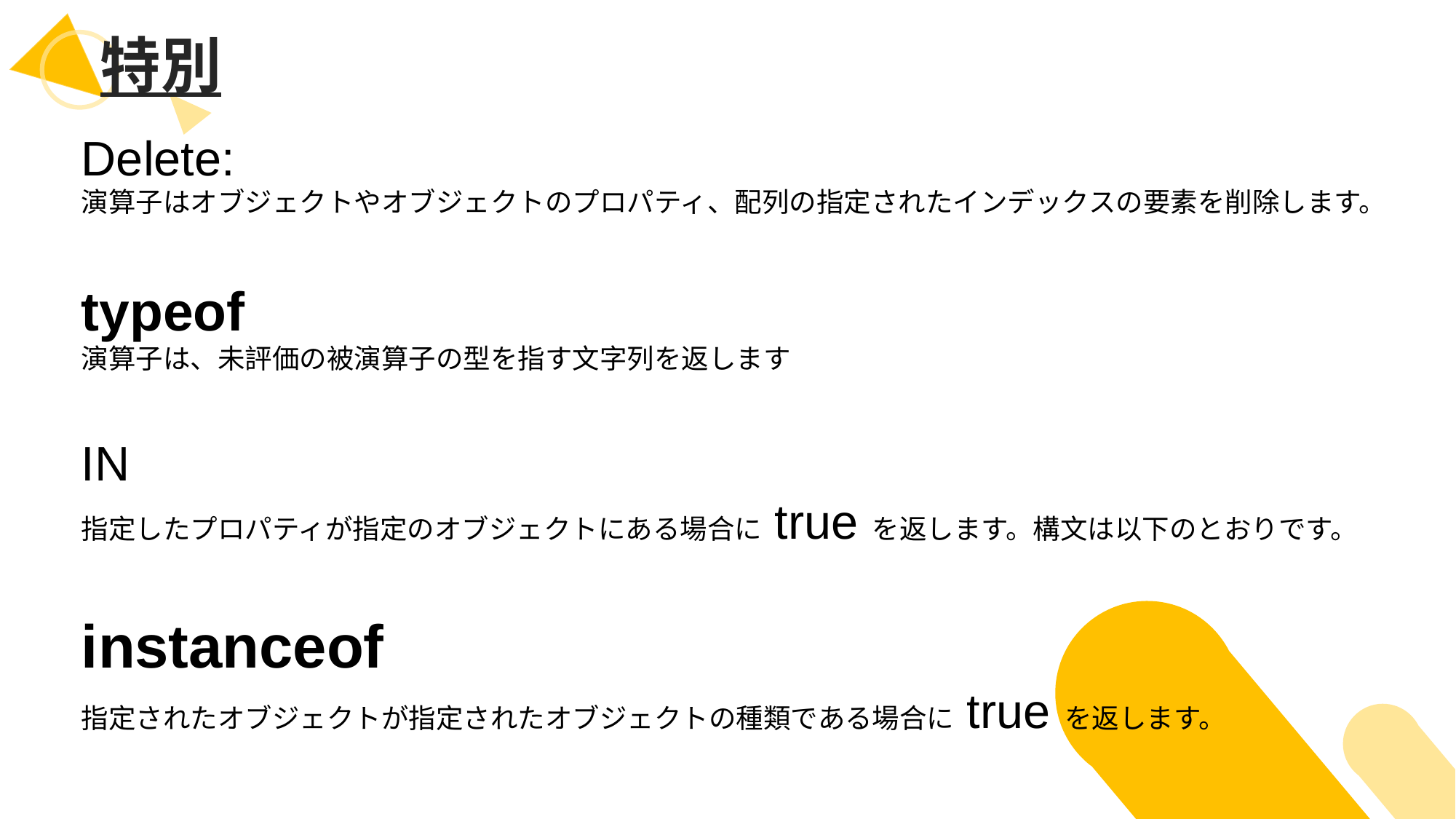

特別

Delete:
演算子はオブジェクトやオブジェクトのプロパティ、配列の指定されたインデックスの要素を削除します。

typeof
演算子は、未評価の被演算子の型を指す文字列を返します

IN
指定したプロパティが指定のオブジェクトにある場合に true を返します。構文は以下のとおりです。

instanceof
指定されたオブジェクトが指定されたオブジェクトの種類である場合に true を返します。